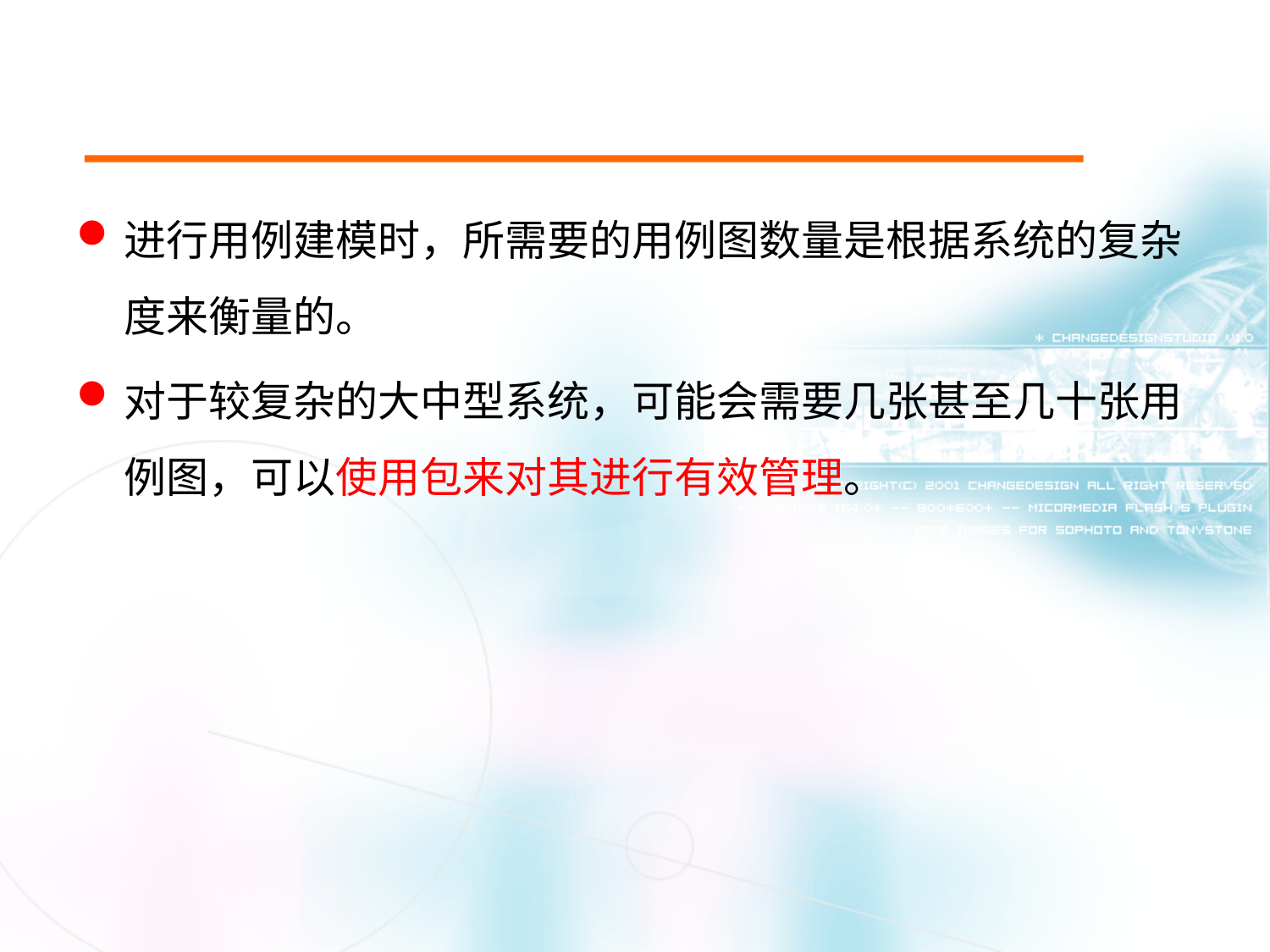

进行用例建模时，所需要的用例图数量是根据系统的复杂度来衡量的。
对于较复杂的大中型系统，可能会需要几张甚至几十张用例图，可以使用包来对其进行有效管理。